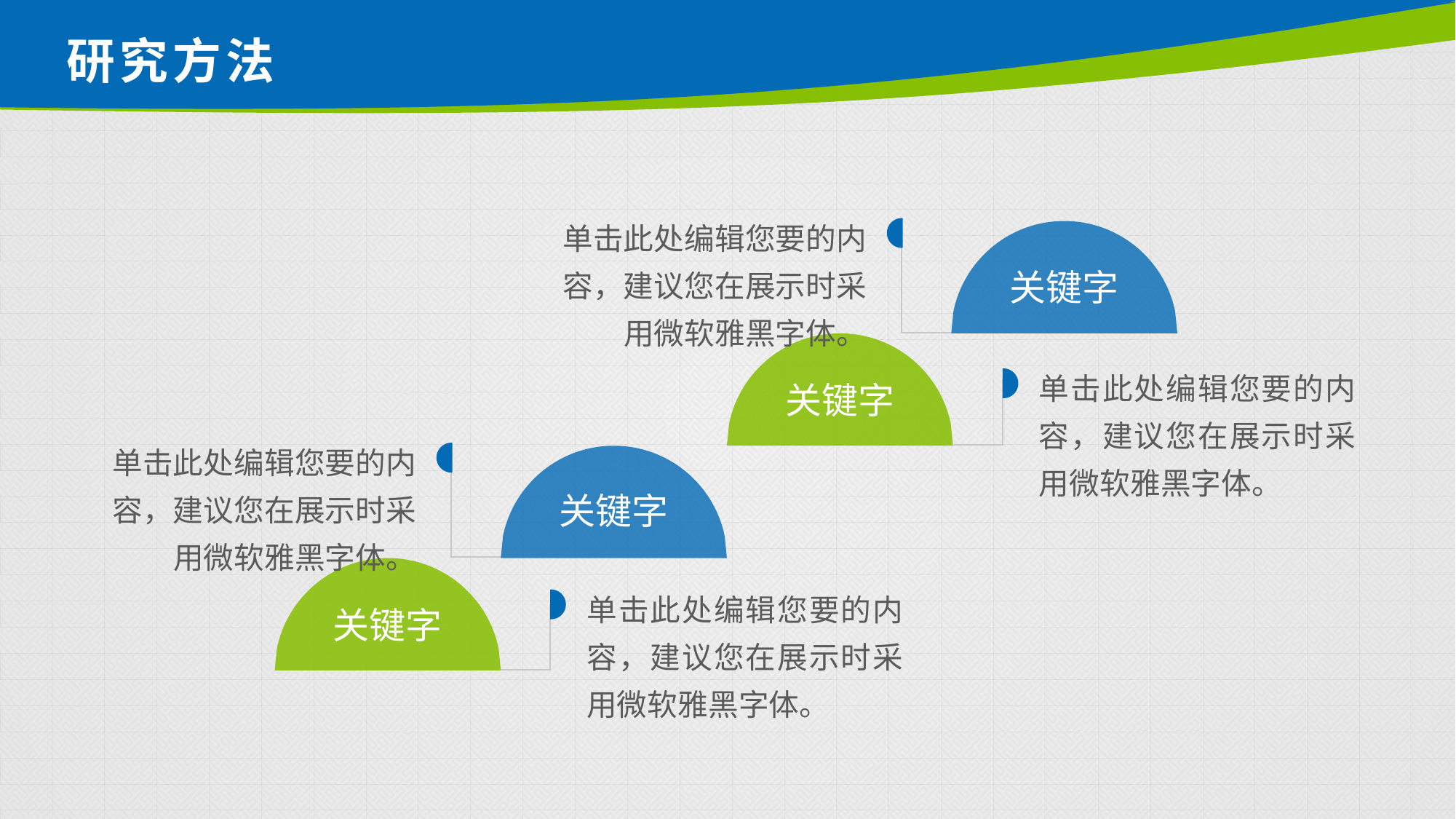

# 研究方法
单击此处编辑您要的内容，建议您在展示时采用微软雅黑字体。

关键字

单击此处编辑您要的内容，建议您在展示时采用微软雅黑字体。

关键字
单击此处编辑您要的内容，建议您在展示时采用微软雅黑字体。

关键字

单击此处编辑您要的内容，建议您在展示时采用微软雅黑字体。

关键字